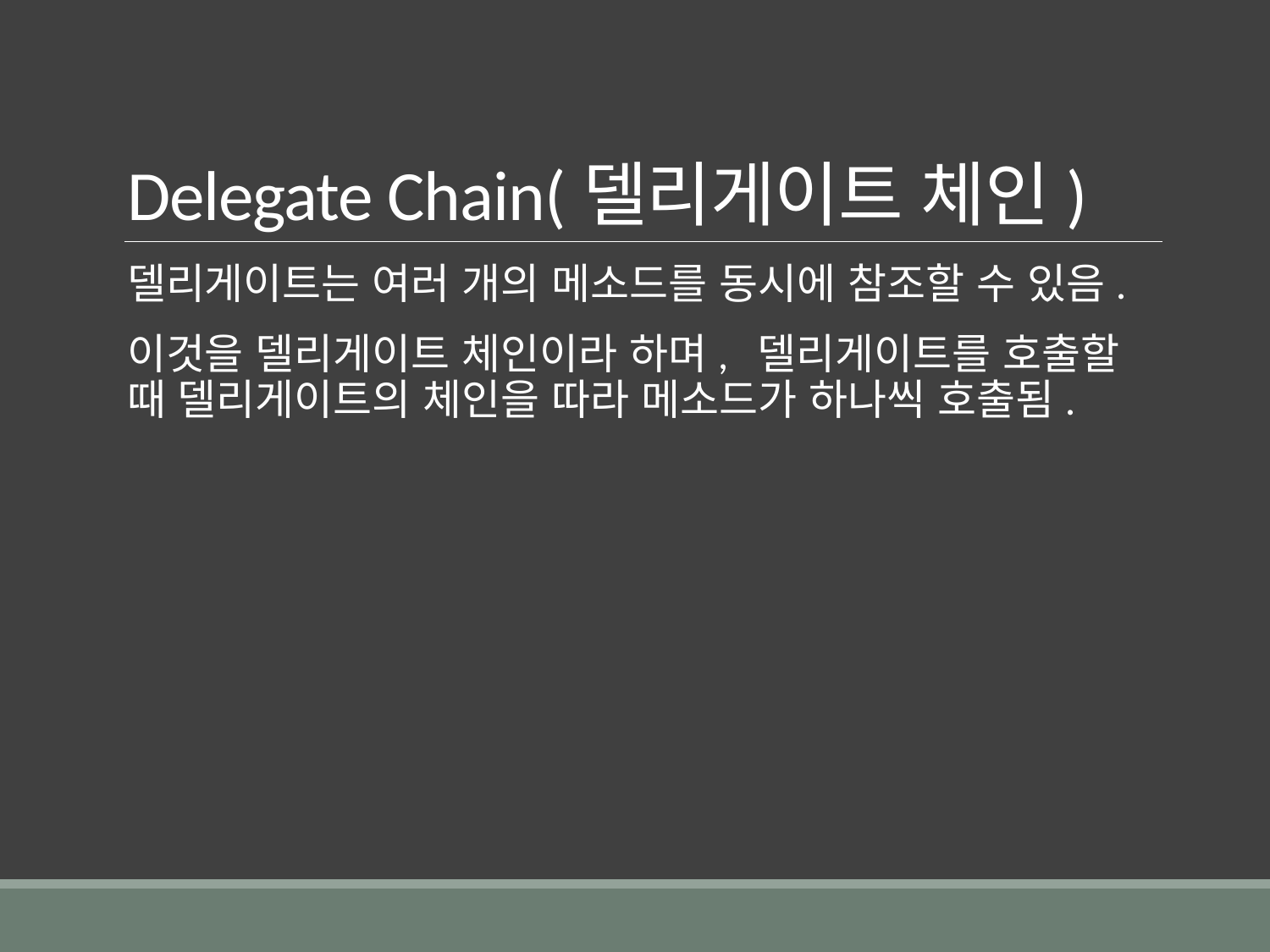

# Delegate Chain(델리게이트 체인)
델리게이트는 여러 개의 메소드를 동시에 참조할 수 있음.
이것을 델리게이트 체인이라 하며,  델리게이트를 호출할 때 델리게이트의 체인을 따라 메소드가 하나씩 호출됨.